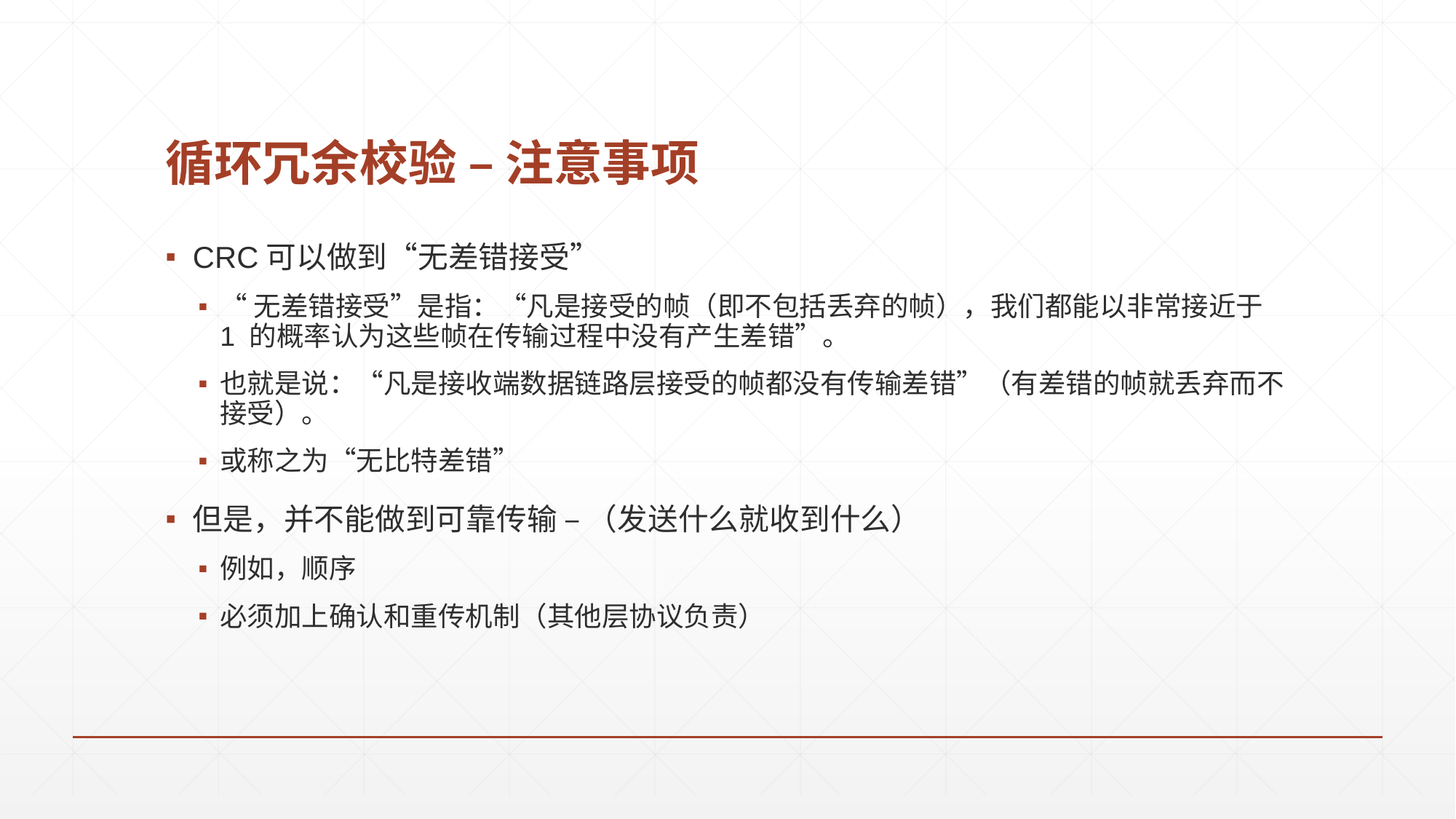

# 循环冗余校验 – 注意事项
CRC可以做到“无差错接受”
“无差错接受”是指：“凡是接受的帧（即不包括丢弃的帧），我们都能以非常接近于 1 的概率认为这些帧在传输过程中没有产生差错”。
也就是说：“凡是接收端数据链路层接受的帧都没有传输差错”（有差错的帧就丢弃而不接受）。
或称之为“无比特差错”
但是，并不能做到可靠传输 – （发送什么就收到什么）
例如，顺序
必须加上确认和重传机制（其他层协议负责）